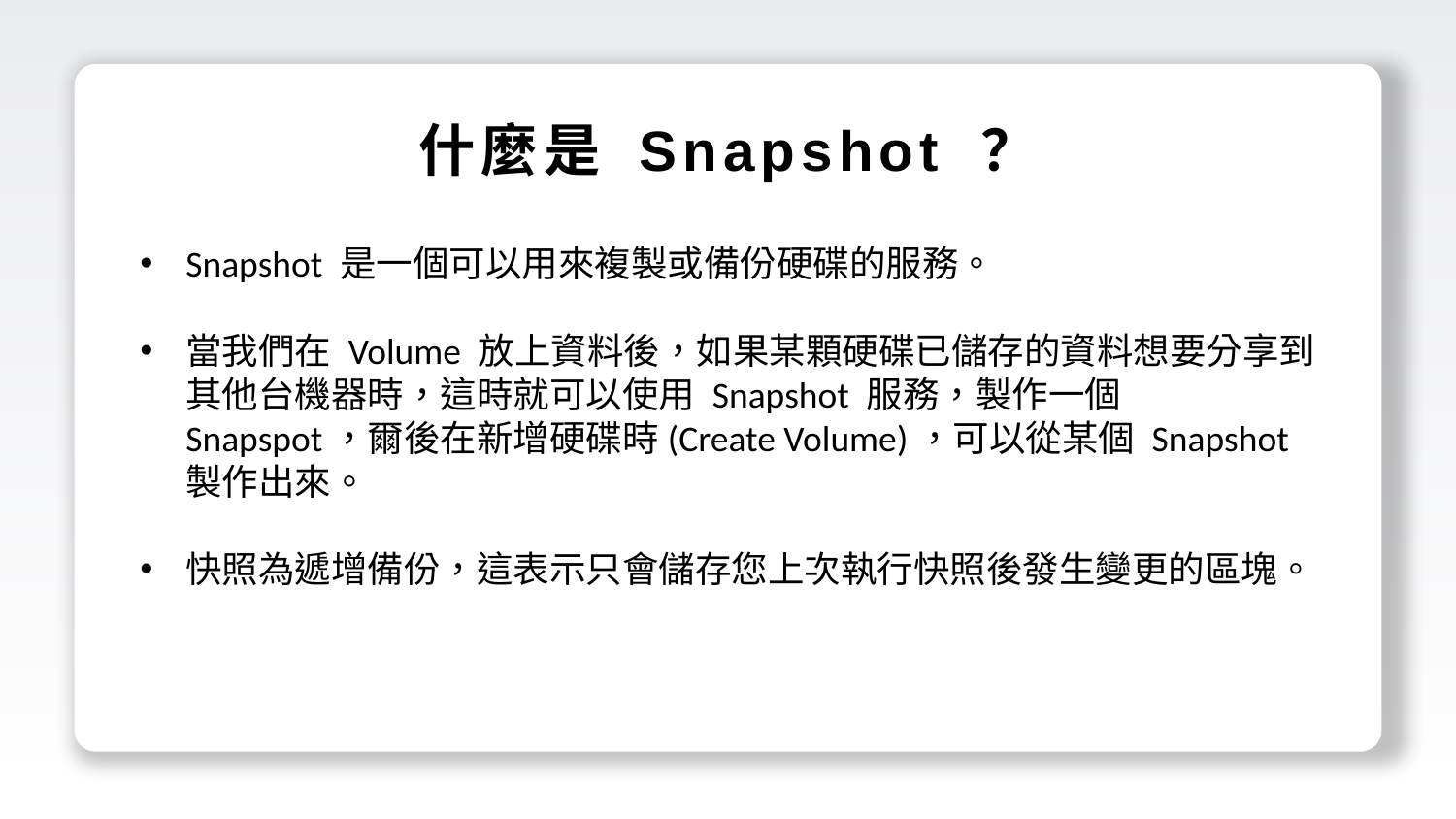

什麼是 Snapshot ？
Snapshot 是一個可以用來複製或備份硬碟的服務。

當我們在 Volume 放上資料後，如果某顆硬碟已儲存的資料想要分享到其他台機器時，這時就可以使用 Snapshot 服務，製作一個 Snapspot，爾後在新增硬碟時(Create Volume)，可以從某個 Snapshot 製作出來。

快照為遞增備份，這表示只會儲存您上次執行快照後發生變更的區塊。